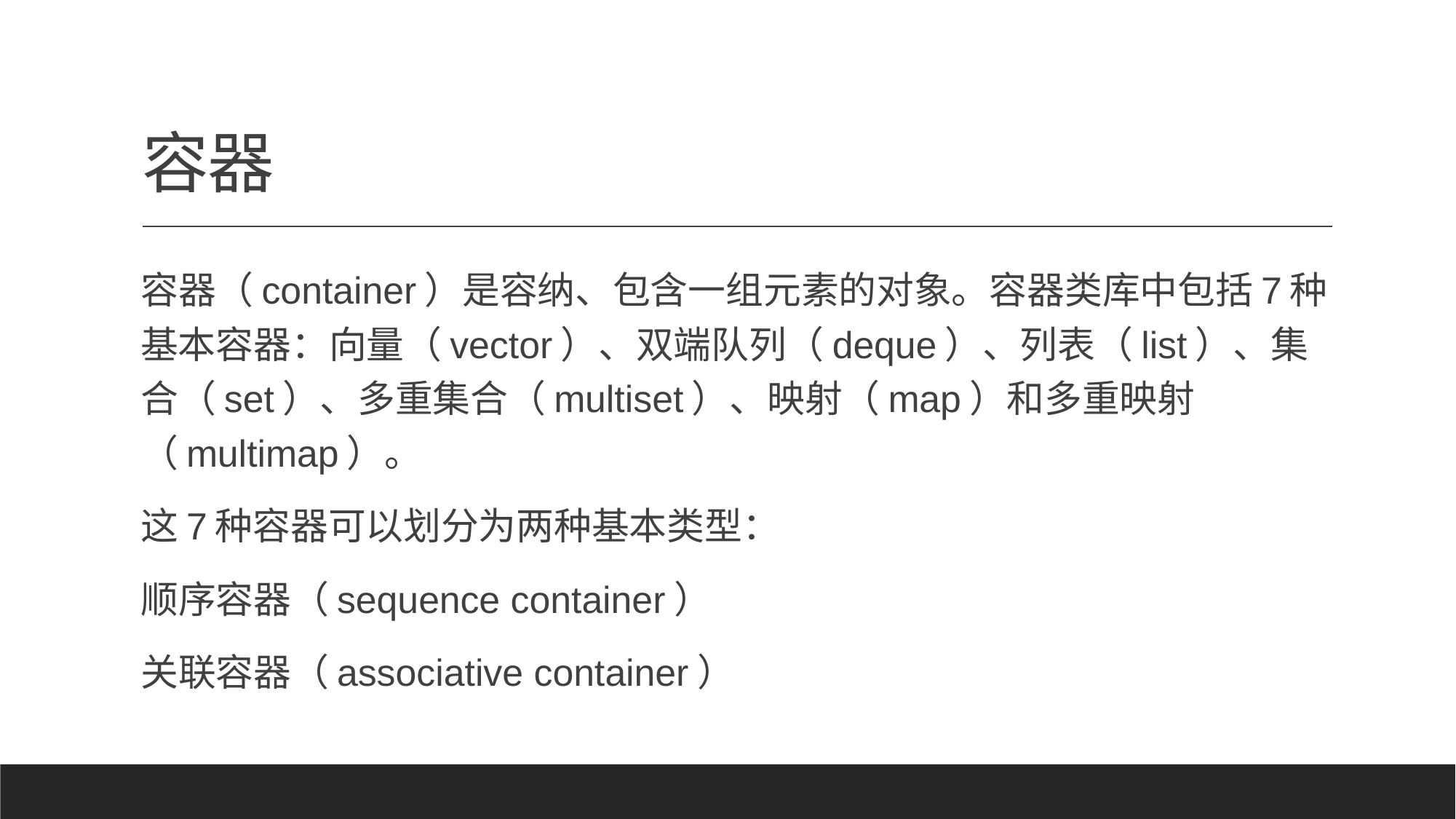

# 容器
容器（container）是容纳、包含一组元素的对象。容器类库中包括7种基本容器：向量（vector）、双端队列（deque）、列表（list）、集合（set）、多重集合（multiset）、映射（map）和多重映射（multimap）。
这7种容器可以划分为两种基本类型：
顺序容器（sequence container）
关联容器（associative container）